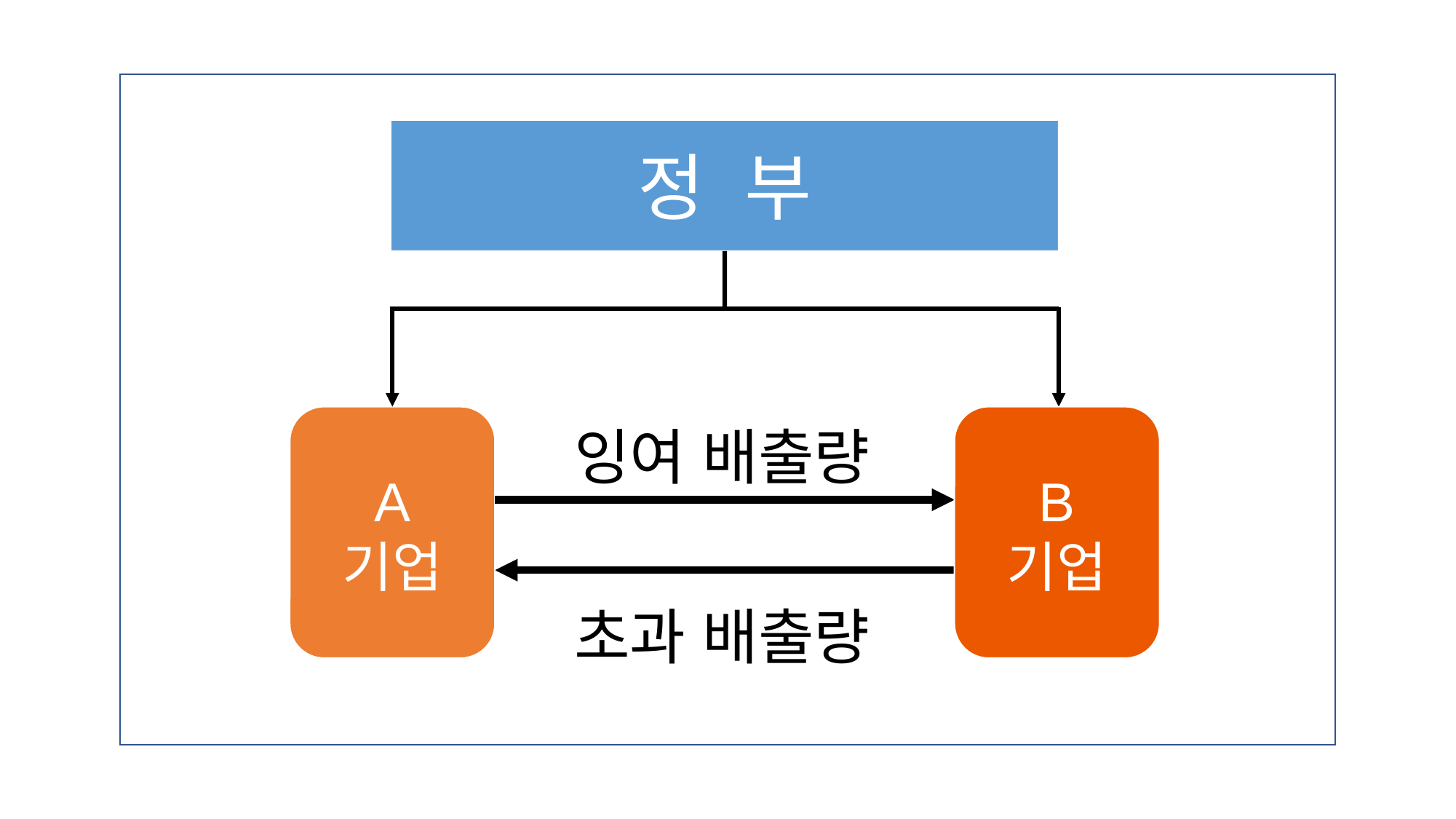

정  부
A
기업
B
기업
잉여 배출량
초과 배출량